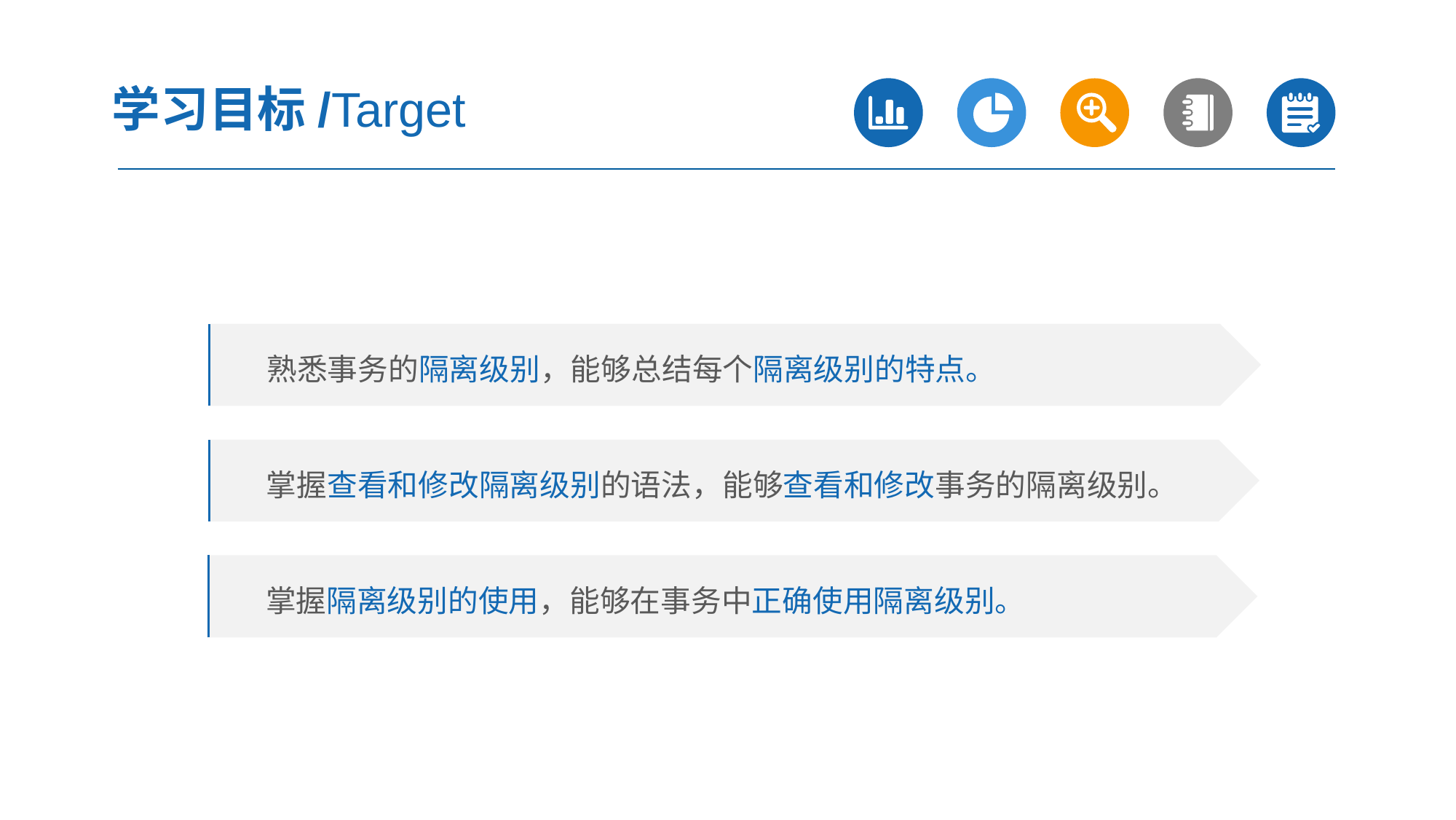

学习目标/Target
      熟悉事务的隔离级别，能够总结每个隔离级别的特点。

      掌握查看和修改隔离级别的语法，能够查看和修改事务的隔离级别。

      掌握隔离级别的使用，能够在事务中正确使用隔离级别。